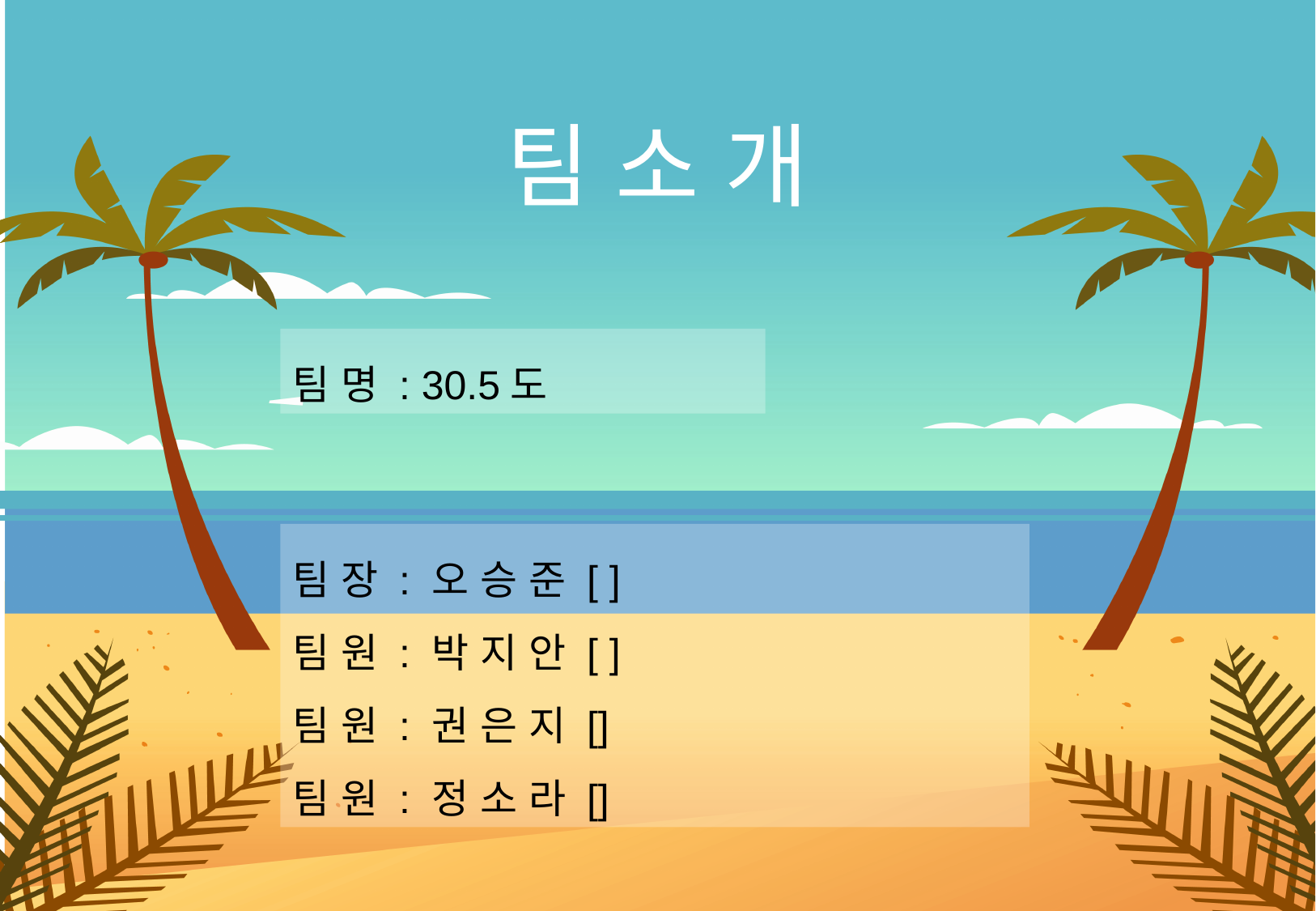

팀 소 개
팀 명 : 30.5도
팀 장 : 오 승 준 [ ]
팀 원 : 박 지 안 [ ]
팀 원 : 권 은 지 []
팀 원 : 정 소 라 []